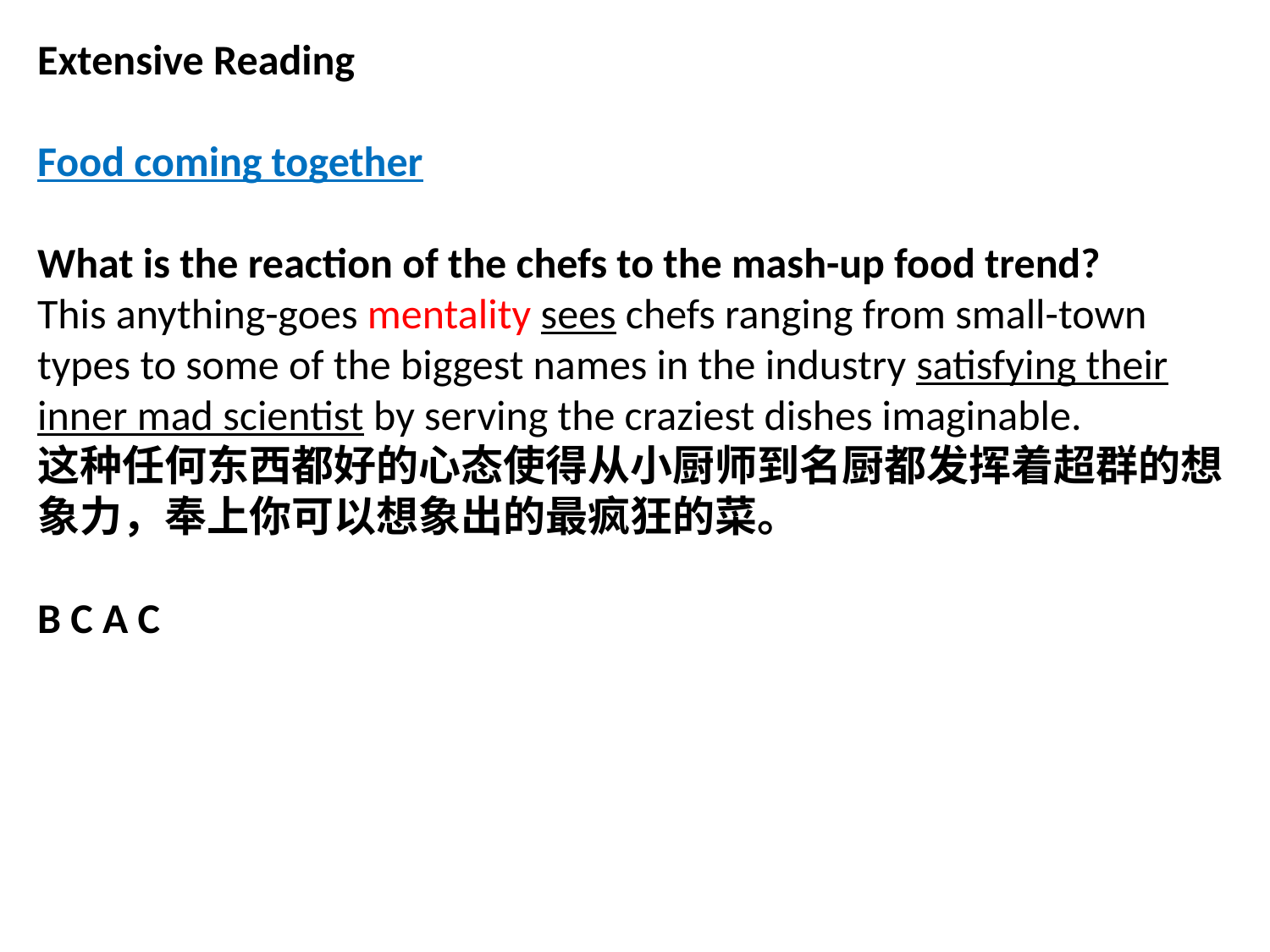

Extensive Reading

Food coming together

What is the reaction of the chefs to the mash-up food trend?
This anything-goes mentality sees chefs ranging from small-town types to some of the biggest names in the industry satisfying their inner mad scientist by serving the craziest dishes imaginable.
这种任何东西都好的心态使得从小厨师到名厨都发挥着超群的想象力，奉上你可以想象出的最疯狂的菜。

B C A C